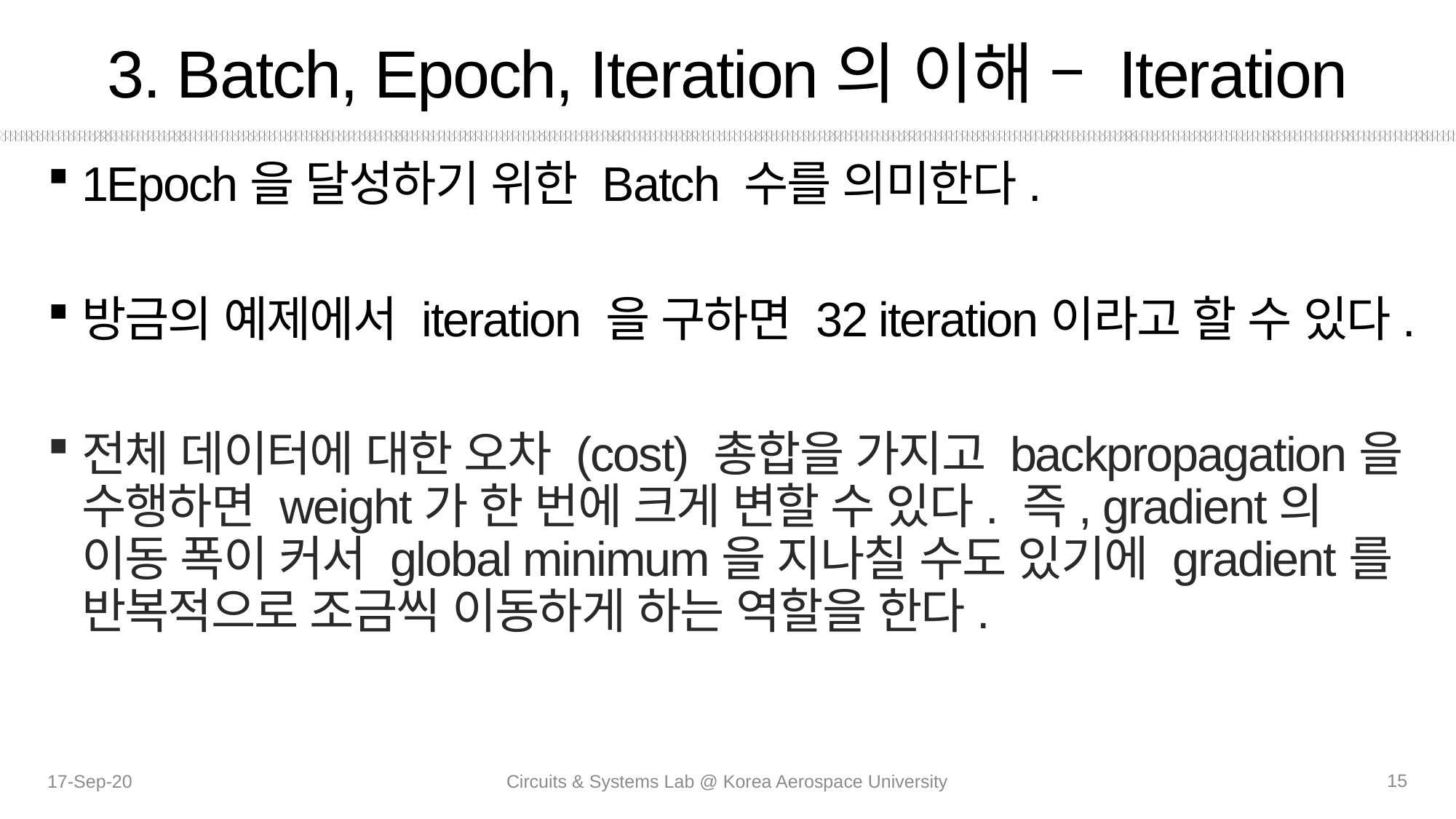

# 3. Batch, Epoch, Iteration의 이해 – Iteration
1Epoch을 달성하기 위한 Batch 수를 의미한다.

방금의 예제에서 iteration 을 구하면 32 iteration이라고 할 수 있다.

전체 데이터에 대한 오차 (cost) 총합을 가지고 backpropagation을 수행하면 weight가 한 번에 크게 변할 수 있다. 즉, gradient의 이동 폭이 커서 global minimum을 지나칠 수도 있기에 gradient를 반복적으로 조금씩 이동하게 하는 역할을 한다.
15
17-Sep-20
Circuits & Systems Lab @ Korea Aerospace University